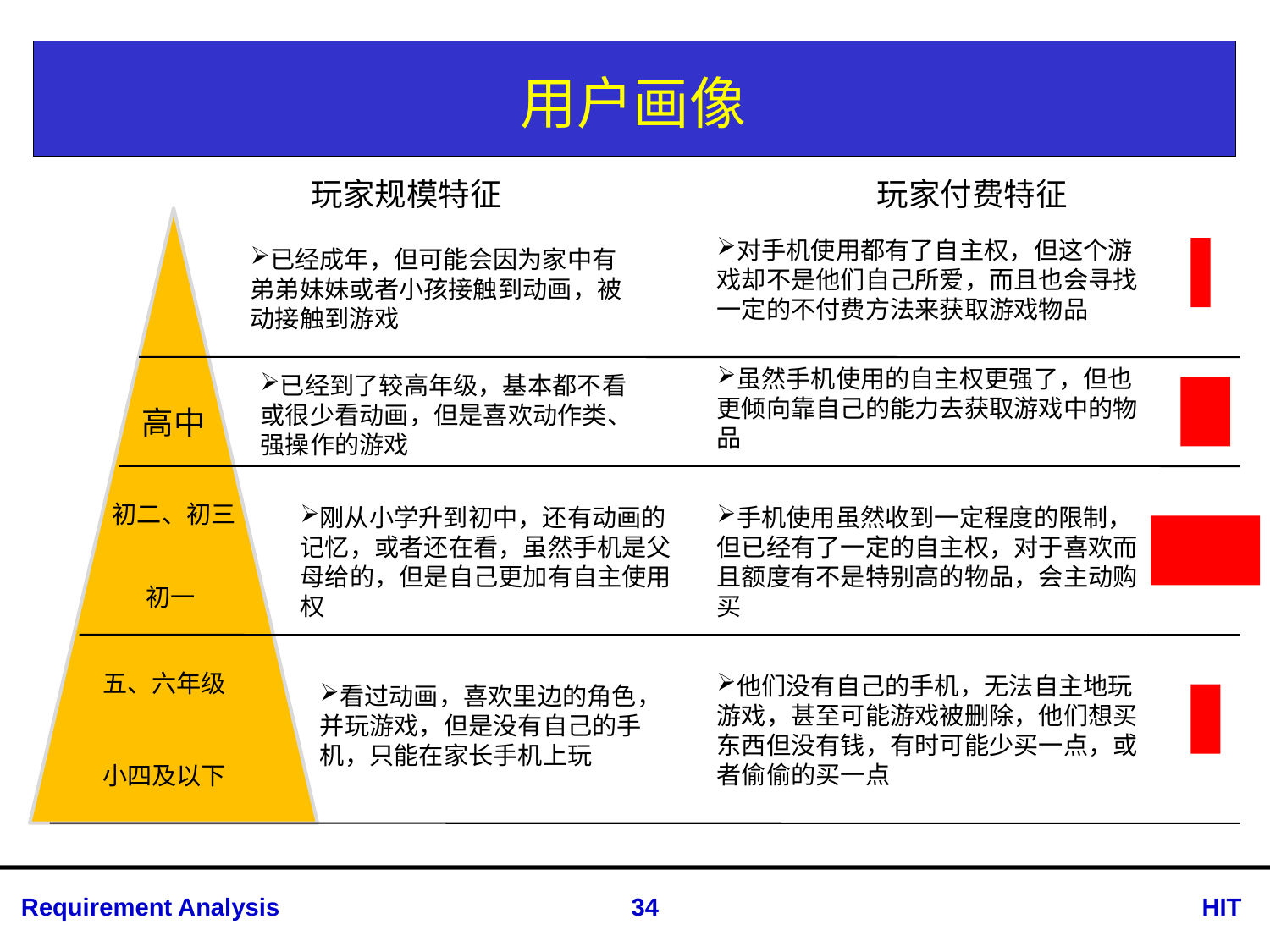

# 用户画像
玩家规模特征
玩家付费特征

对手机使用都有了自主权，但这个游戏却不是他们自己所爱，而且也会寻找一定的不付费方法来获取游戏物品
已经成年，但可能会因为家中有弟弟妹妹或者小孩接触到动画，被动接触到游戏

虽然手机使用的自主权更强了，但也更倾向靠自己的能力去获取游戏中的物品
已经到了较高年级，基本都不看或很少看动画，但是喜欢动作类、强操作的游戏

高中
初二、初三
刚从小学升到初中，还有动画的记忆，或者还在看，虽然手机是父母给的，但是自己更加有自主使用权
手机使用虽然收到一定程度的限制，但已经有了一定的自主权，对于喜欢而且额度有不是特别高的物品，会主动购买

初一
五、六年级
他们没有自己的手机，无法自主地玩游戏，甚至可能游戏被删除，他们想买东西但没有钱，有时可能少买一点，或者偷偷的买一点
看过动画，喜欢里边的角色，并玩游戏，但是没有自己的手机，只能在家长手机上玩

小四及以下